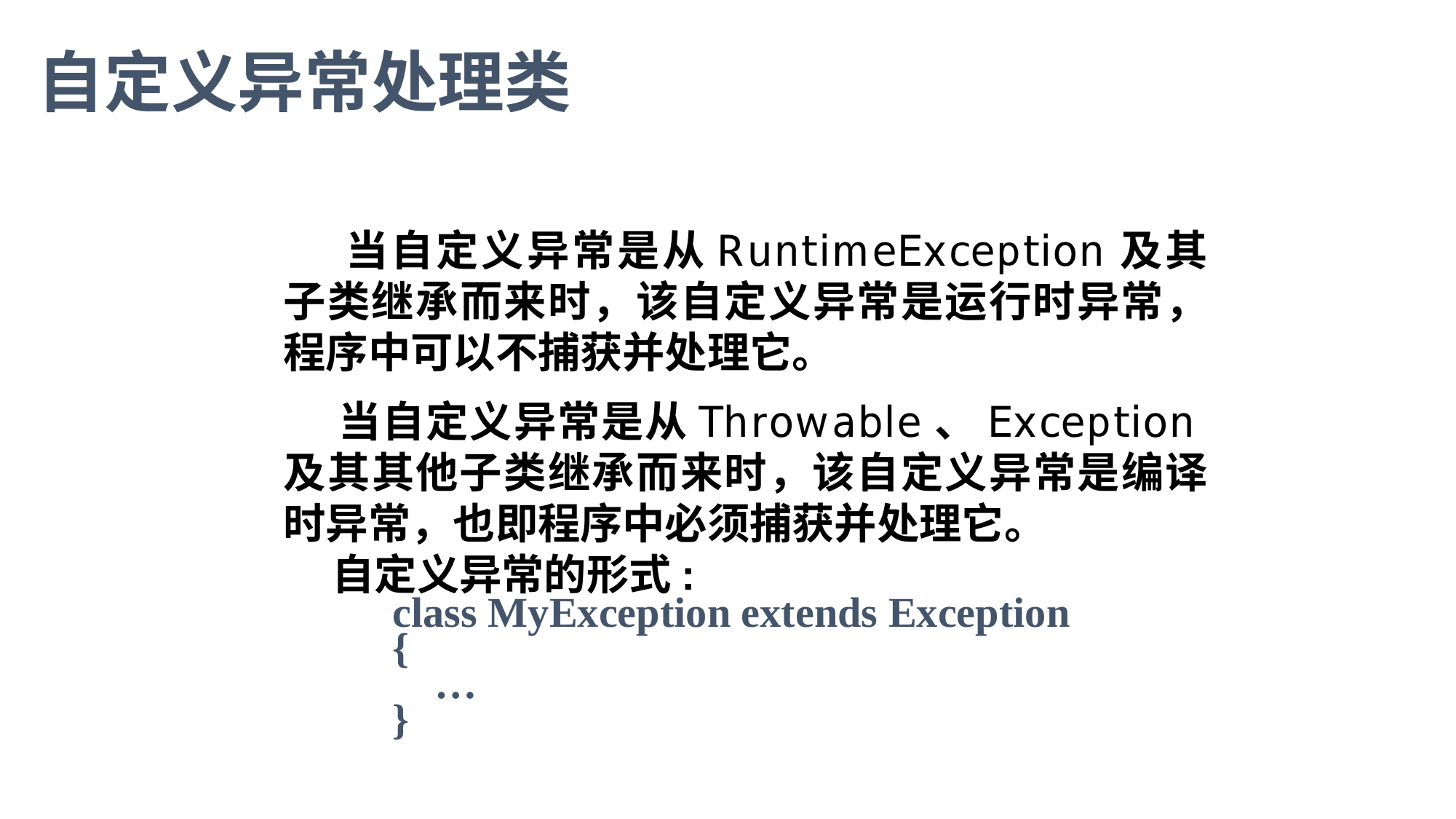

自定义异常处理类
    当自定义异常是从RuntimeException及其子类继承而来时，该自定义异常是运行时异常，程序中可以不捕获并处理它。

    当自定义异常是从Throwable、Exception及其其他子类继承而来时，该自定义异常是编译时异常，也即程序中必须捕获并处理它。
    自定义异常的形式:
class MyException extends Exception
{
    …
}